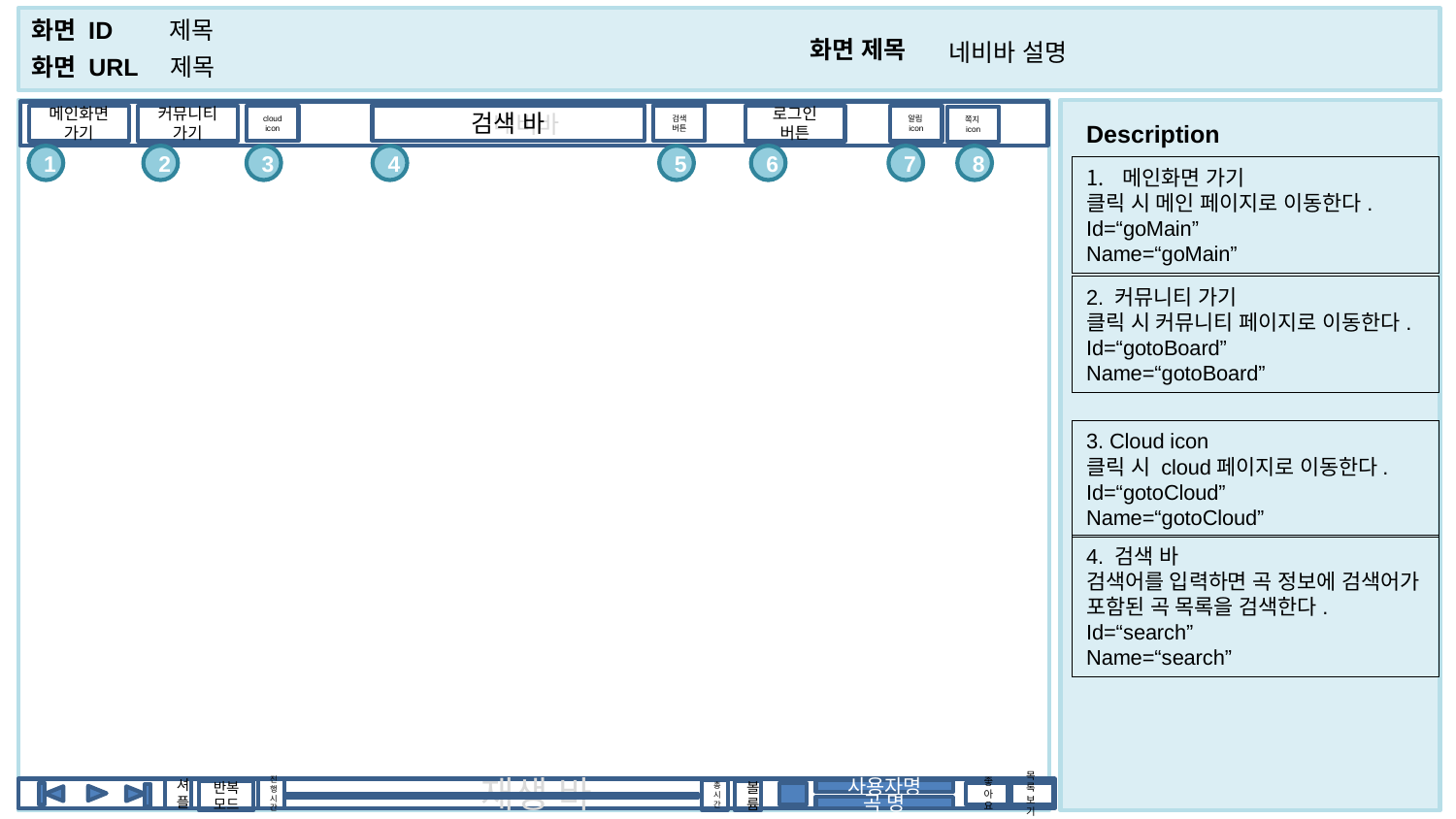

제목
네비바 설명
제목
1
      네비바
검색 바
검색
버튼
cloud
icon
메인화면
가기
커뮤니티가기
로그인
버튼
알림icon
쪽지icon
2
1
2
3
4
5
6
7
8
메인화면 가기
클릭 시 메인 페이지로 이동한다.
Id=“goMain”
Name=“goMain”
3
4
2. 커뮤니티 가기
클릭 시 커뮤니티 페이지로 이동한다.
Id=“gotoBoard”
Name=“gotoBoard”
5
10

11

3. Cloud icon
클릭 시 cloud페이지로 이동한다.
Id=“gotoCloud”
Name=“gotoCloud”
4. 검색 바
검색어를 입력하면 곡 정보에 검색어가 포함된 곡 목록을 검색한다.
Id=“search”
Name=“search”
셔플
진행시간
재생 바
총시간
사용자명
볼륨
반복 모드

좋아요
목록
보기

곡 명